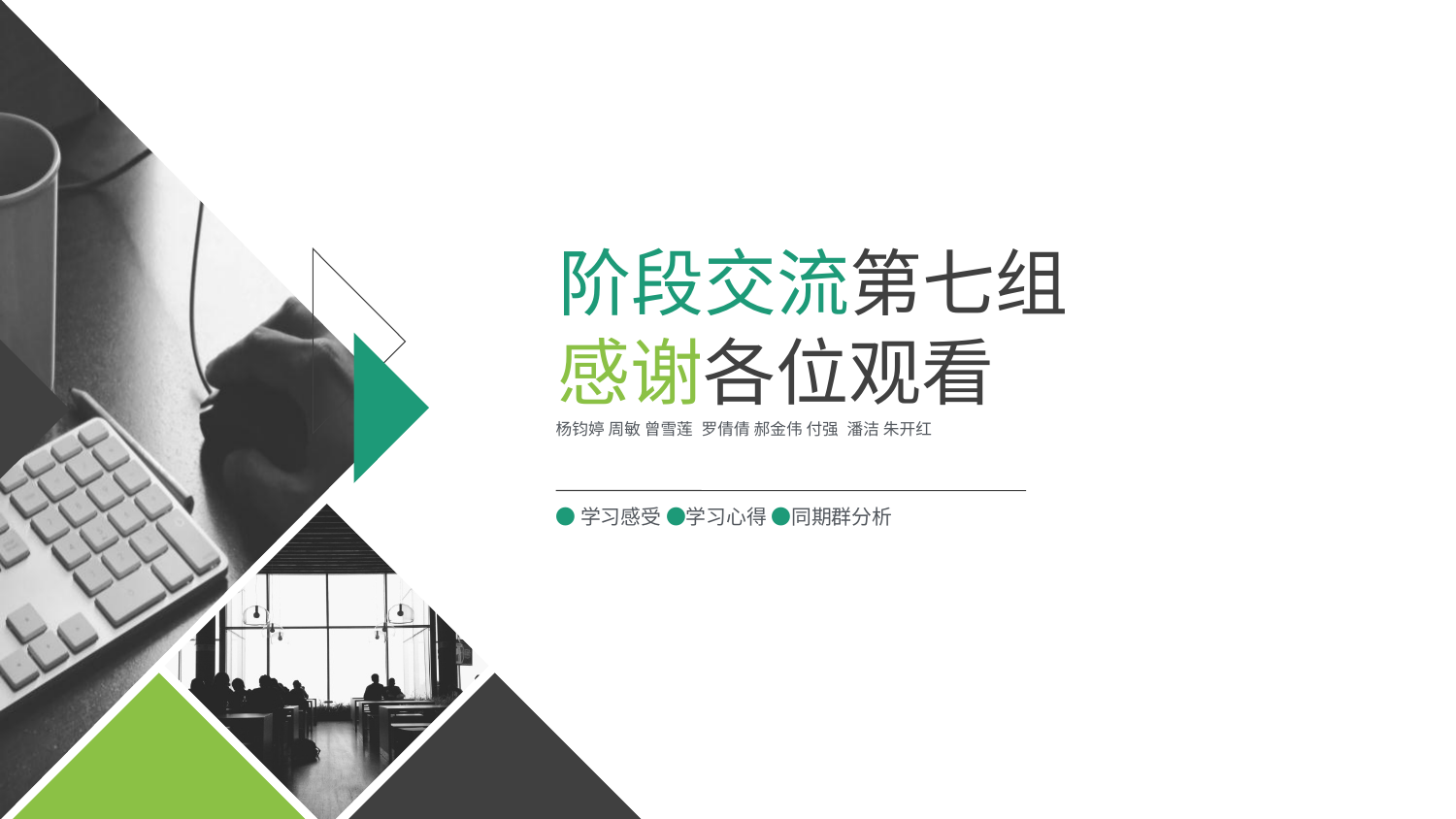

阶段交流第七组

感谢各位观看

杨钧婷 周敏 曾雪莲	罗倩倩 郝金伟 付强	潘洁 朱开红

●学习感受 ●学习心得 ●同期群分析